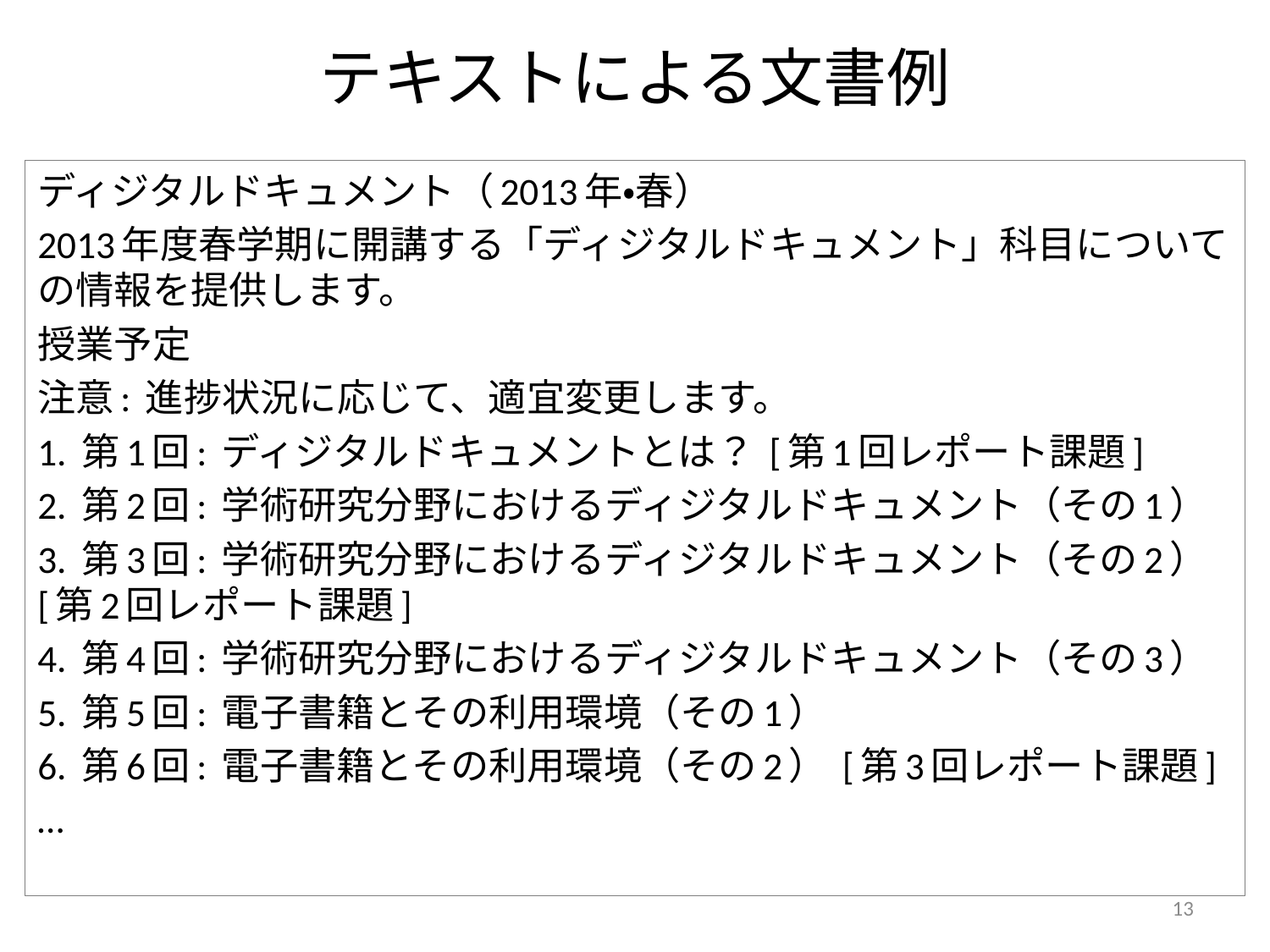

# テキストによる文書例
ディジタルドキュメント（2013年・春）
2013年度春学期に開講する「ディジタルドキュメント」科目についての情報を提供します。
授業予定
注意: 進捗状況に応じて、適宜変更します。
1. 第1回: ディジタルドキュメントとは？ [第1回レポート課題]
2. 第2回: 学術研究分野におけるディジタルドキュメント（その1）
3. 第3回: 学術研究分野におけるディジタルドキュメント（その2）[第2回レポート課題]
4. 第4回: 学術研究分野におけるディジタルドキュメント（その3）
5. 第5回: 電子書籍とその利用環境（その1）
6. 第6回: 電子書籍とその利用環境（その2） [第3回レポート課題]
…
13